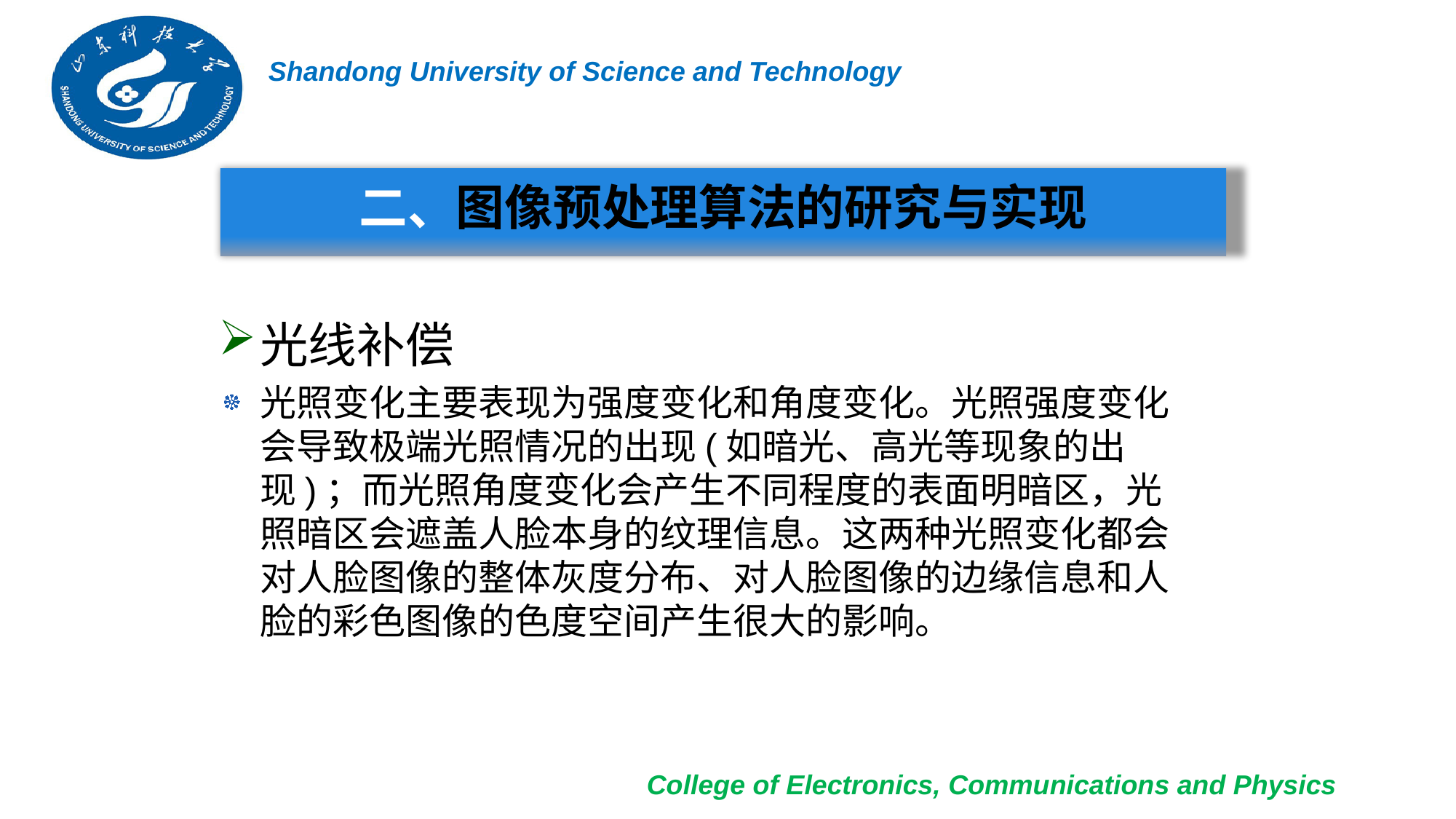

二、图像预处理算法的研究与实现
光线补偿
光照变化主要表现为强度变化和角度变化。光照强度变化会导致极端光照情况的出现(如暗光、高光等现象的出现)；而光照角度变化会产生不同程度的表面明暗区，光照暗区会遮盖人脸本身的纹理信息。这两种光照变化都会对人脸图像的整体灰度分布、对人脸图像的边缘信息和人脸的彩色图像的色度空间产生很大的影响。